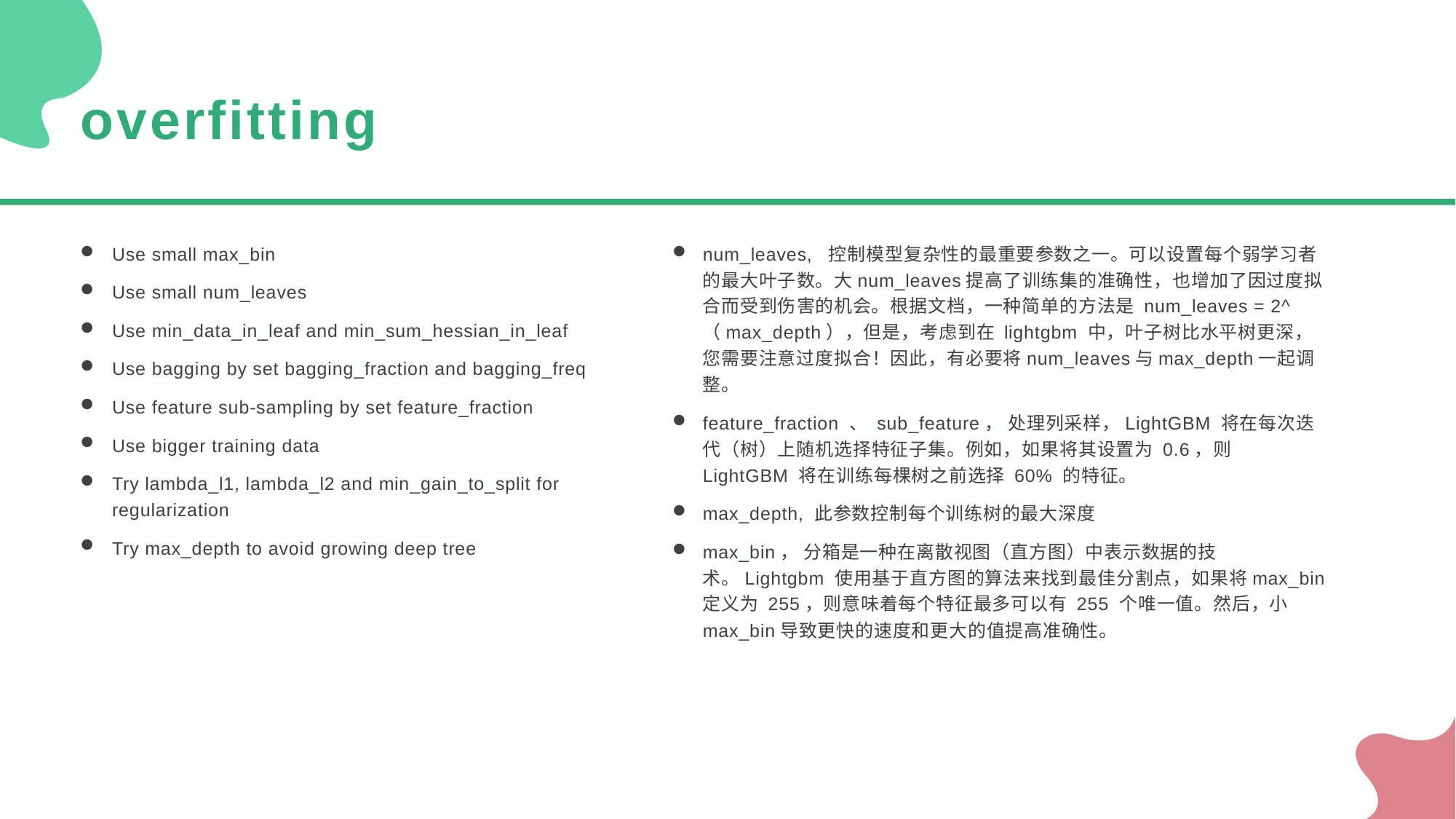

overfitting

Use small max_bin
Use small num_leaves
Use min_data_in_leaf and min_sum_hessian_in_leaf
Use bagging by set bagging_fraction and bagging_freq
Use feature sub-sampling by set feature_fraction
Use bigger training data
Try lambda_l1, lambda_l2 and min_gain_to_split for regularization
Try max_depth to avoid growing deep tree
num_leaves,  控制模型复杂性的最重要参数之一。可以设置每个弱学习者的最大叶子数。大num_leaves提高了训练集的准确性，也增加了因过度拟合而受到伤害的机会。根据文档，一种简单的方法是 num_leaves = 2^（max_depth），但是，考虑到在 lightgbm 中，叶子树比水平树更深，您需要注意过度拟合！因此，有必要将num_leaves与max_depth一起调整。
feature_fraction 、 sub_feature， 处理列采样，LightGBM 将在每次迭代（树）上随机选择特征子集。例如，如果将其设置为 0.6，则 LightGBM 将在训练每棵树之前选择 60% 的特征。
max_depth, 此参数控制每个训练树的最大深度
max_bin， 分箱是一种在离散视图（直方图）中表示数据的技术。Lightgbm 使用基于直方图的算法来找到最佳分割点，如果将max_bin定义为 255，则意味着每个特征最多可以有 255 个唯一值。然后，小max_bin导致更快的速度和更大的值提高准确性。